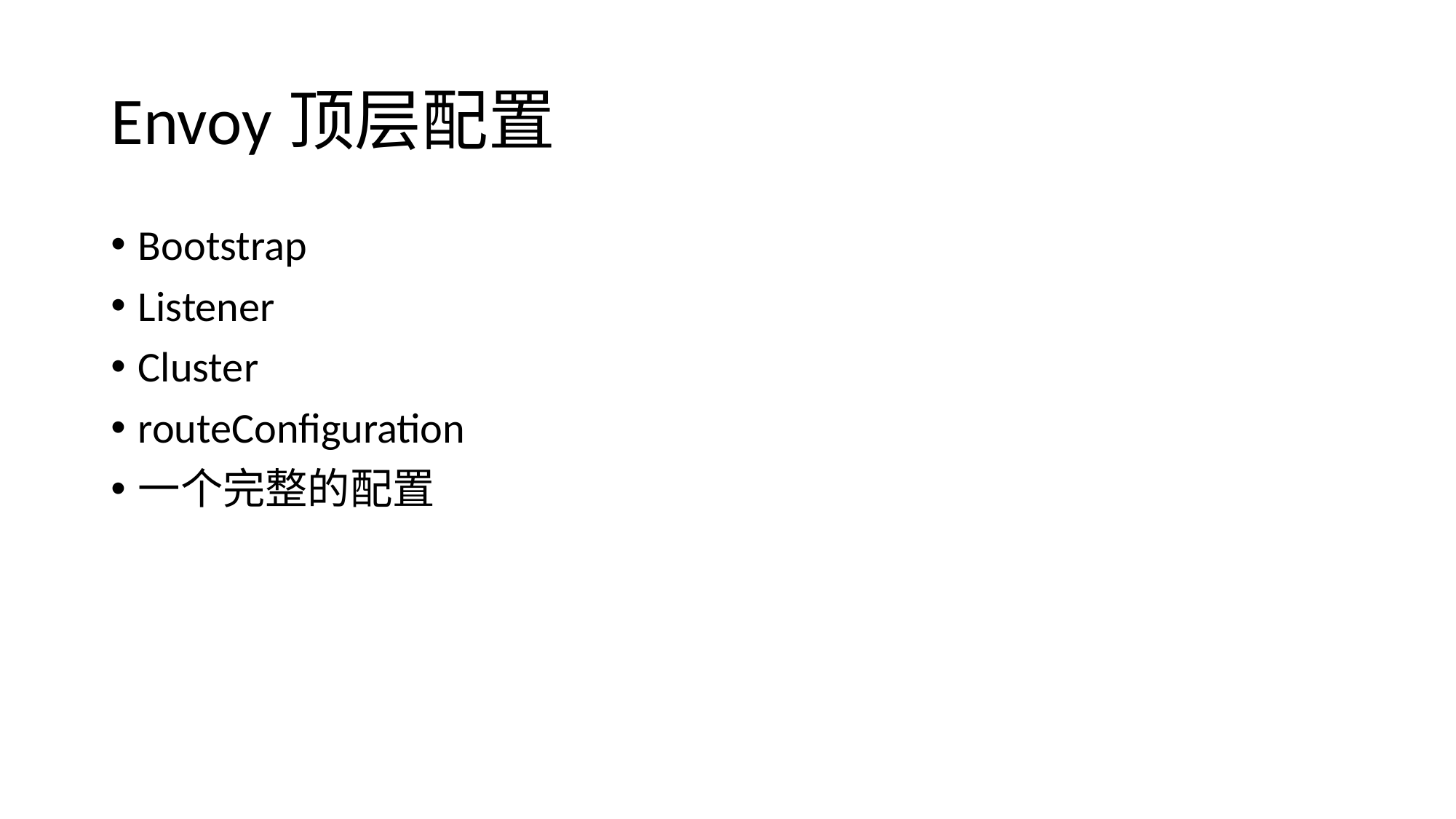

# Envoy顶层配置
Bootstrap
Listener
Cluster
routeConfiguration
一个完整的配置